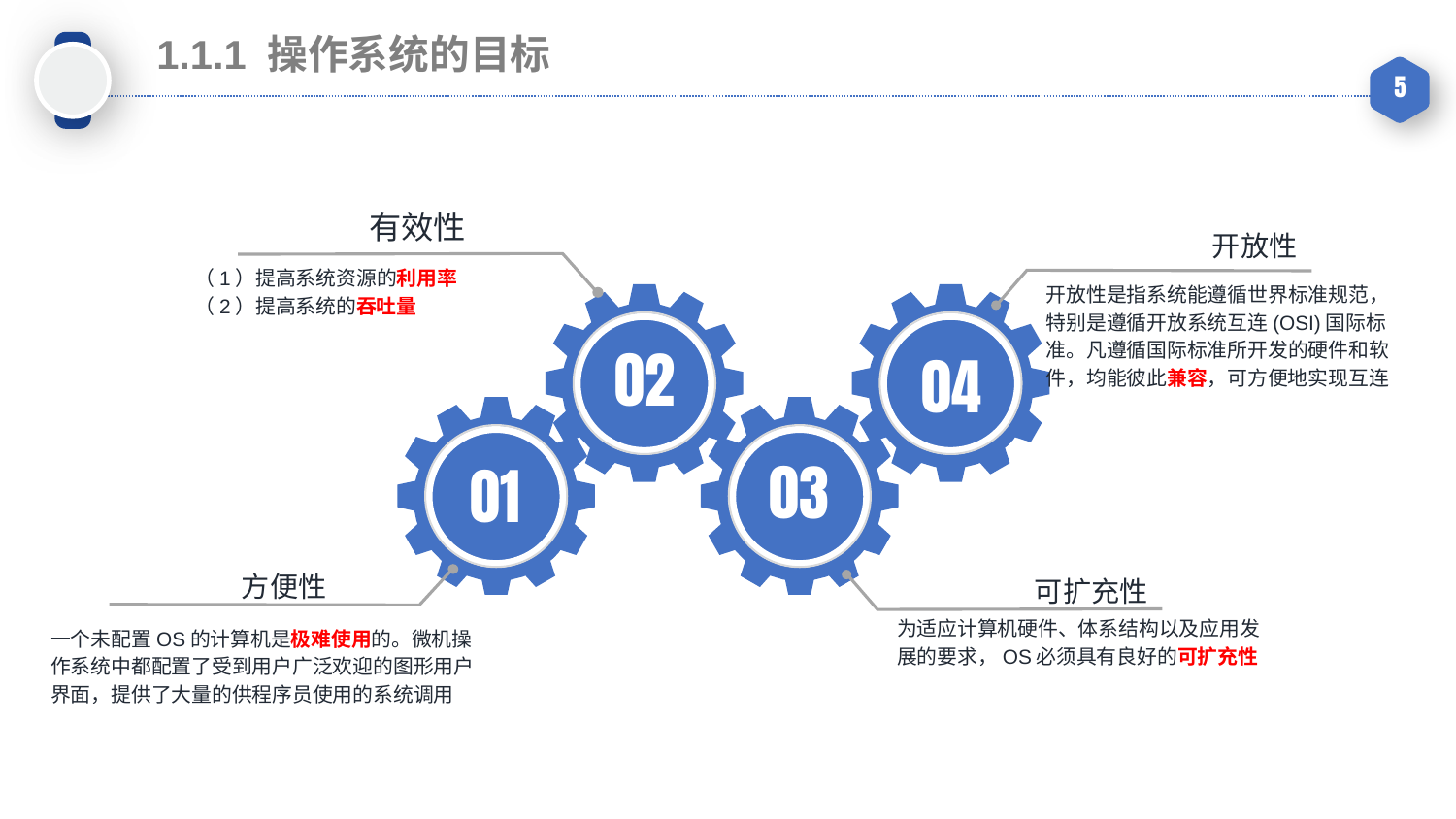

1.1.1 操作系统的目标
有效性

（1）提高系统资源的利用率
（2）提高系统的吞吐量
开放性

开放性是指系统能遵循世界标准规范，特别是遵循开放系统互连(OSI)国际标准。凡遵循国际标准所开发的硬件和软件，均能彼此兼容，可方便地实现互连

02
04

03
01
一个未配置OS的计算机是极难使用的。微机操作系统中都配置了受到用户广泛欢迎的图形用户界面，提供了大量的供程序员使用的系统调用
方便性

为适应计算机硬件、体系结构以及应用发展的要求，OS必须具有良好的可扩充性
可扩充性